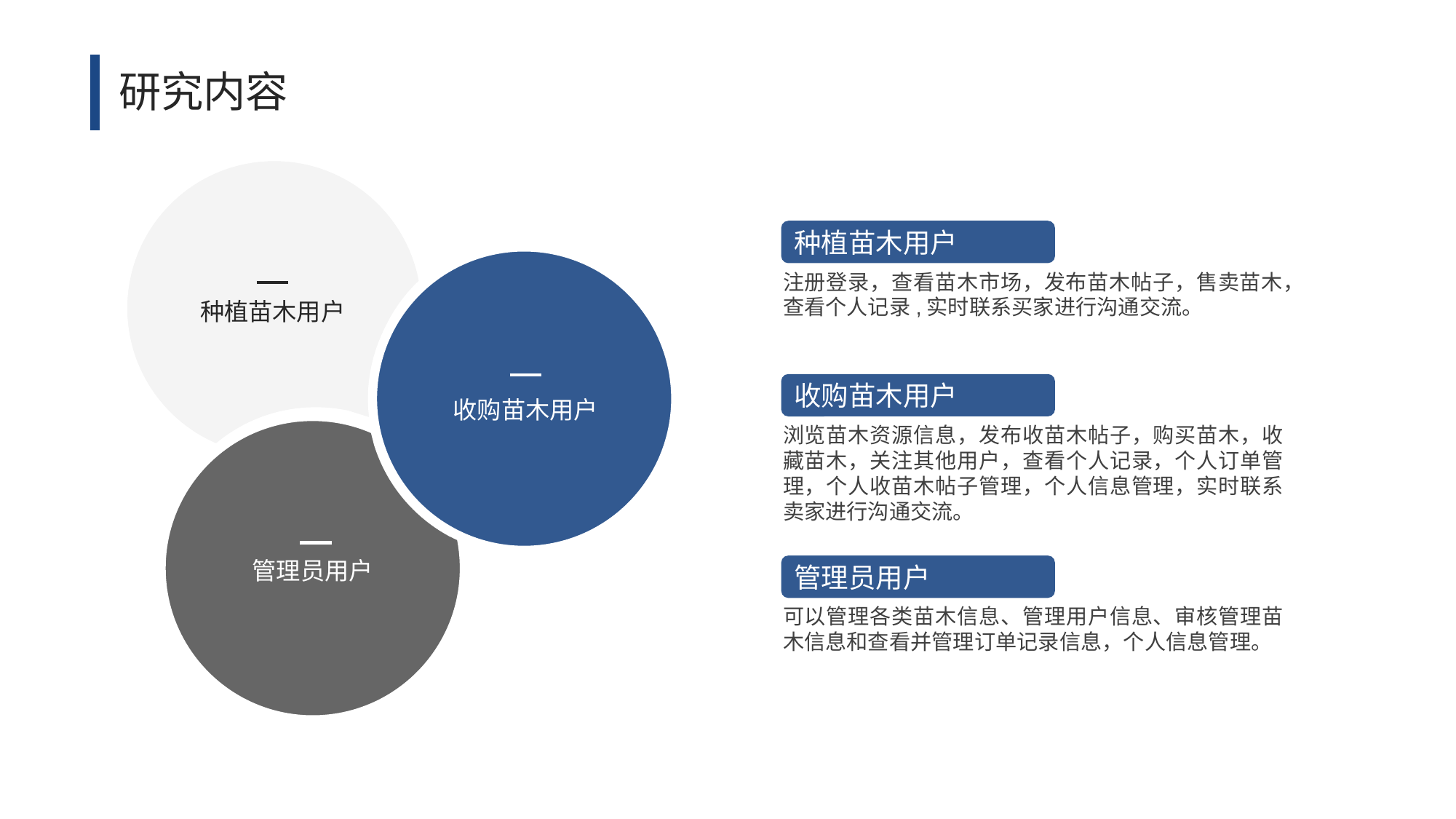

研究内容

种植苗木用户

注册登录，查看苗木市场，发布苗木帖子，售卖苗木，查看个人记录,实时联系买家进行沟通交流。
种植苗木用户
收购苗木用户
收购苗木用户
浏览苗木资源信息，发布收苗木帖子，购买苗木，收藏苗木，关注其他用户，查看个人记录，个人订单管理，个人收苗木帖子管理，个人信息管理，实时联系卖家进行沟通交流。

管理员用户
管理员用户
可以管理各类苗木信息、管理用户信息、审核管理苗木信息和查看并管理订单记录信息，个人信息管理。